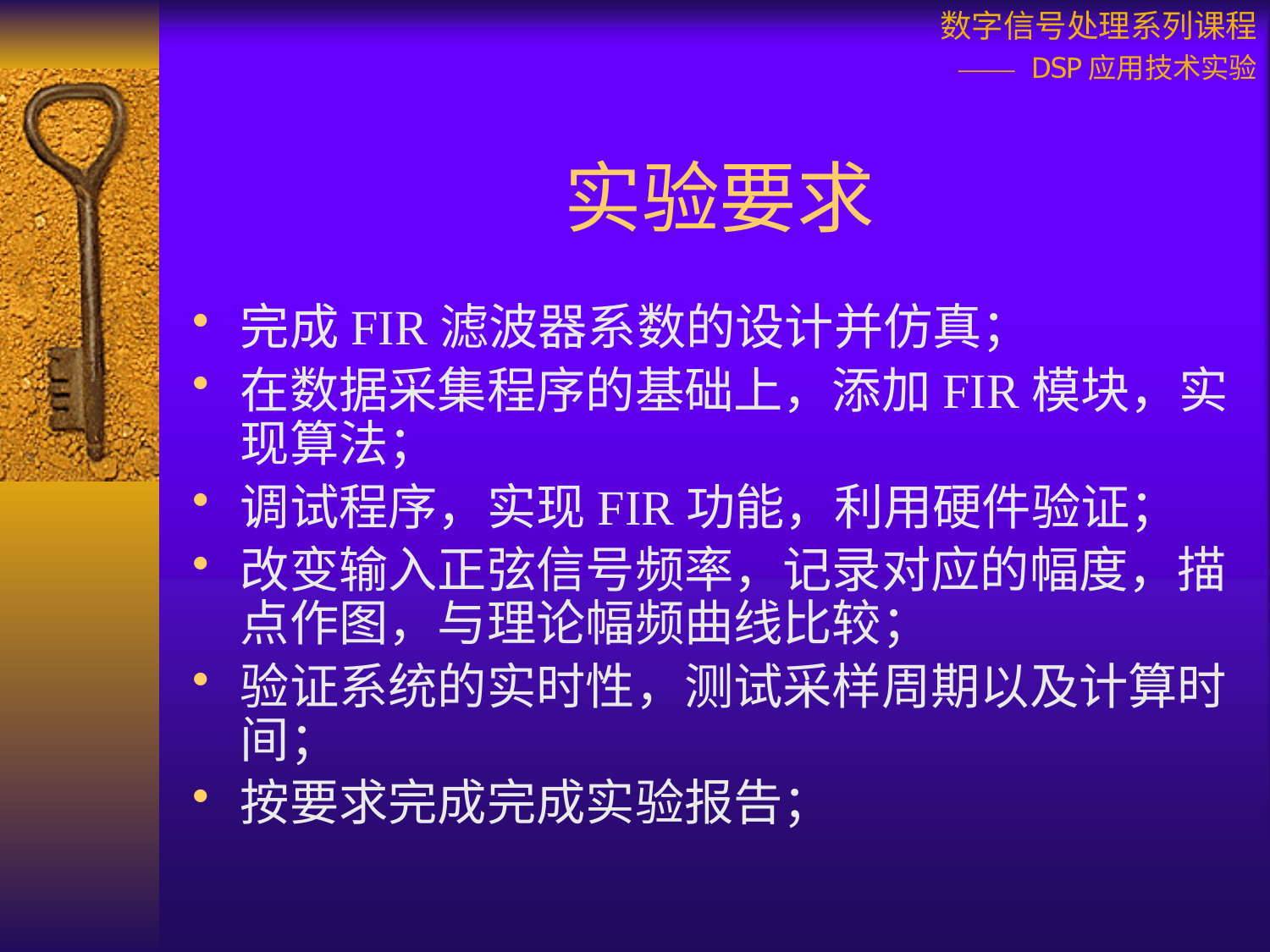

# 实验要求
完成FIR滤波器系数的设计并仿真；
在数据采集程序的基础上，添加FIR模块，实现算法；
调试程序，实现FIR功能，利用硬件验证；
改变输入正弦信号频率，记录对应的幅度，描点作图，与理论幅频曲线比较；
验证系统的实时性，测试采样周期以及计算时间；
按要求完成完成实验报告；